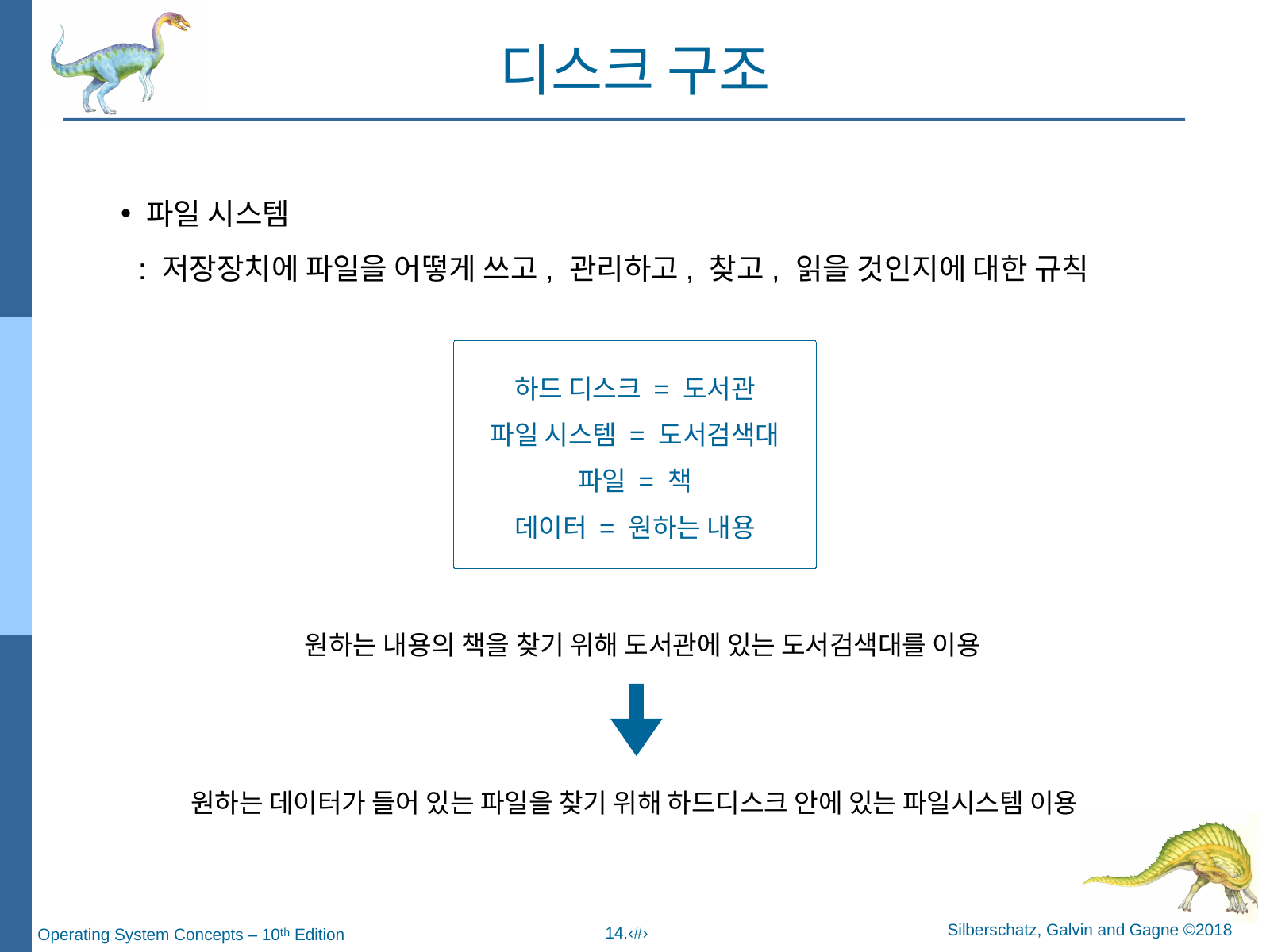

디스크 구조

파일 시스템
: 저장장치에 파일을 어떻게 쓰고, 관리하고, 찾고, 읽을 것인지에 대한 규칙

하드 디스크 = 도서관
파일 시스템 = 도서검색대
파일 = 책
데이터 = 원하는 내용
원하는 내용의 책을 찾기 위해 도서관에 있는 도서검색대를 이용

원하는 데이터가 들어 있는 파일을 찾기 위해 하드디스크 안에 있는 파일시스템 이용

Silberschatz, Galvin and Gagne ©2018
14.‹#›
Operating System Concepts – 10ᵗʰ Edition